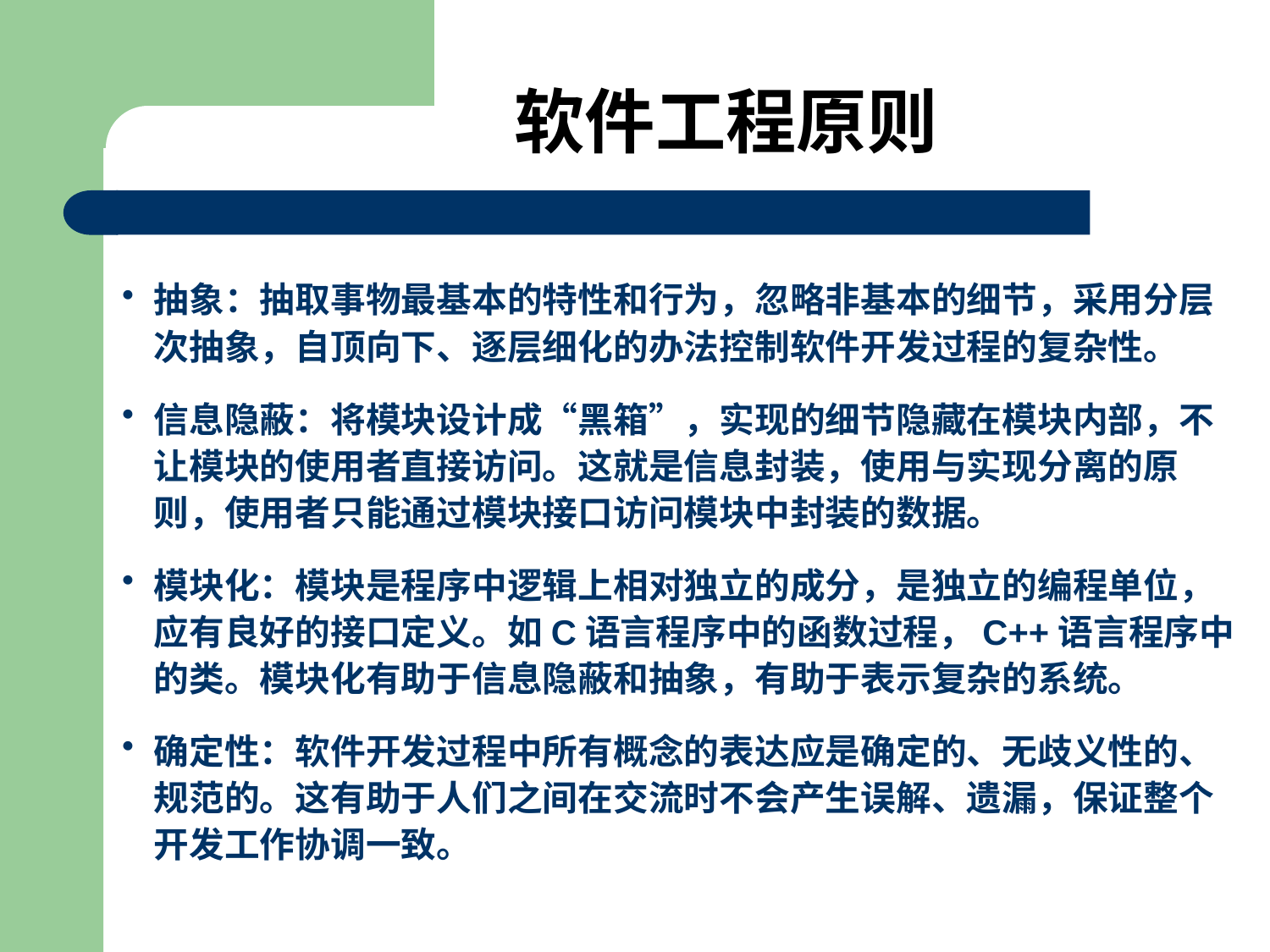

# 软件工程原则
抽象：抽取事物最基本的特性和行为，忽略非基本的细节，采用分层次抽象，自顶向下、逐层细化的办法控制软件开发过程的复杂性。
信息隐蔽：将模块设计成“黑箱”，实现的细节隐藏在模块内部，不让模块的使用者直接访问。这就是信息封装，使用与实现分离的原则，使用者只能通过模块接口访问模块中封装的数据。
模块化：模块是程序中逻辑上相对独立的成分，是独立的编程单位，应有良好的接口定义。如C语言程序中的函数过程，C++语言程序中的类。模块化有助于信息隐蔽和抽象，有助于表示复杂的系统。
确定性：软件开发过程中所有概念的表达应是确定的、无歧义性的、规范的。这有助于人们之间在交流时不会产生误解、遗漏，保证整个开发工作协调一致。
29